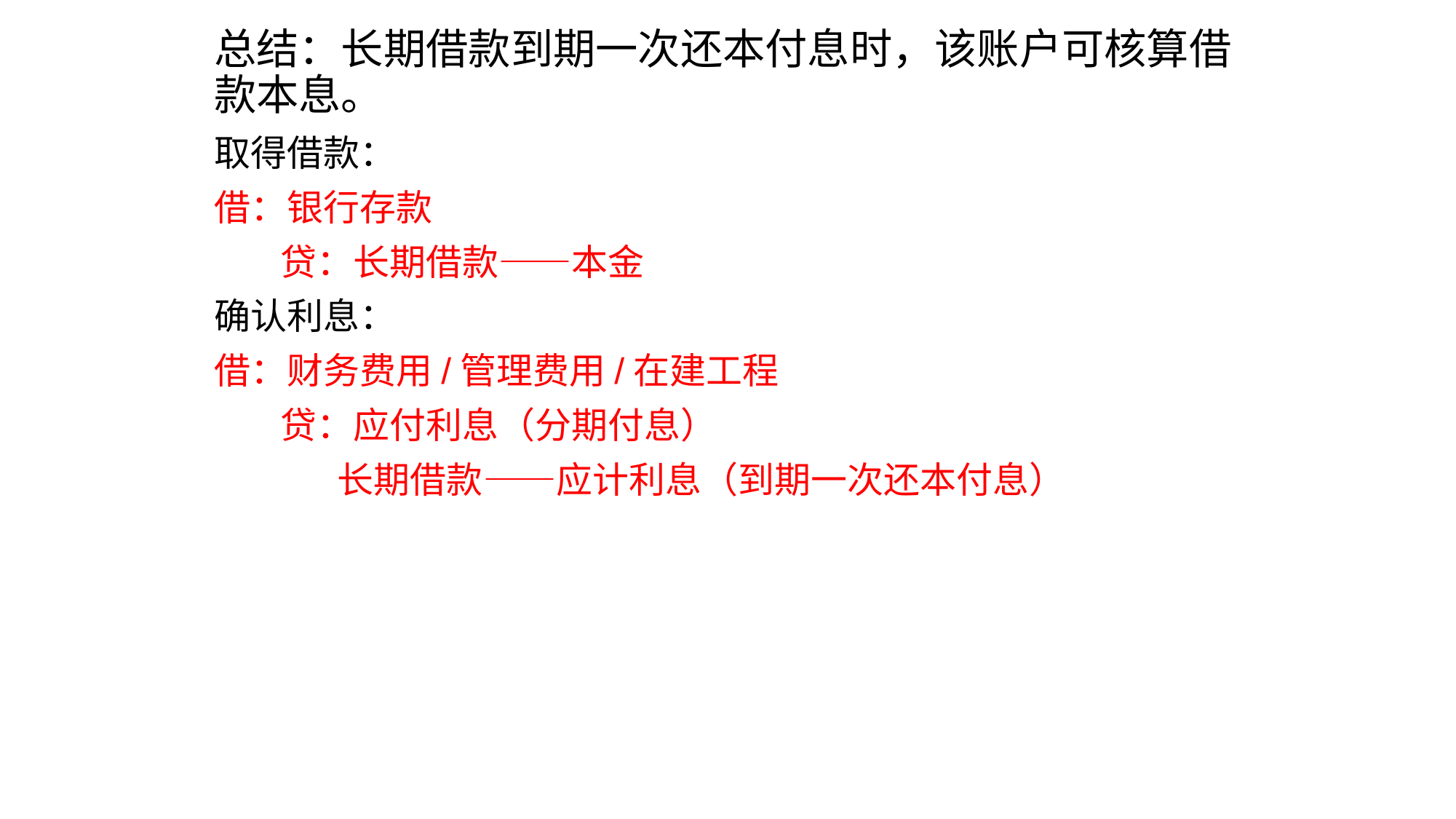

总结：长期借款到期一次还本付息时，该账户可核算借款本息。
取得借款：
借：银行存款
       贷：长期借款——本金
确认利息：
借：财务费用/管理费用/在建工程
       贷：应付利息（分期付息）
              长期借款——应计利息（到期一次还本付息）